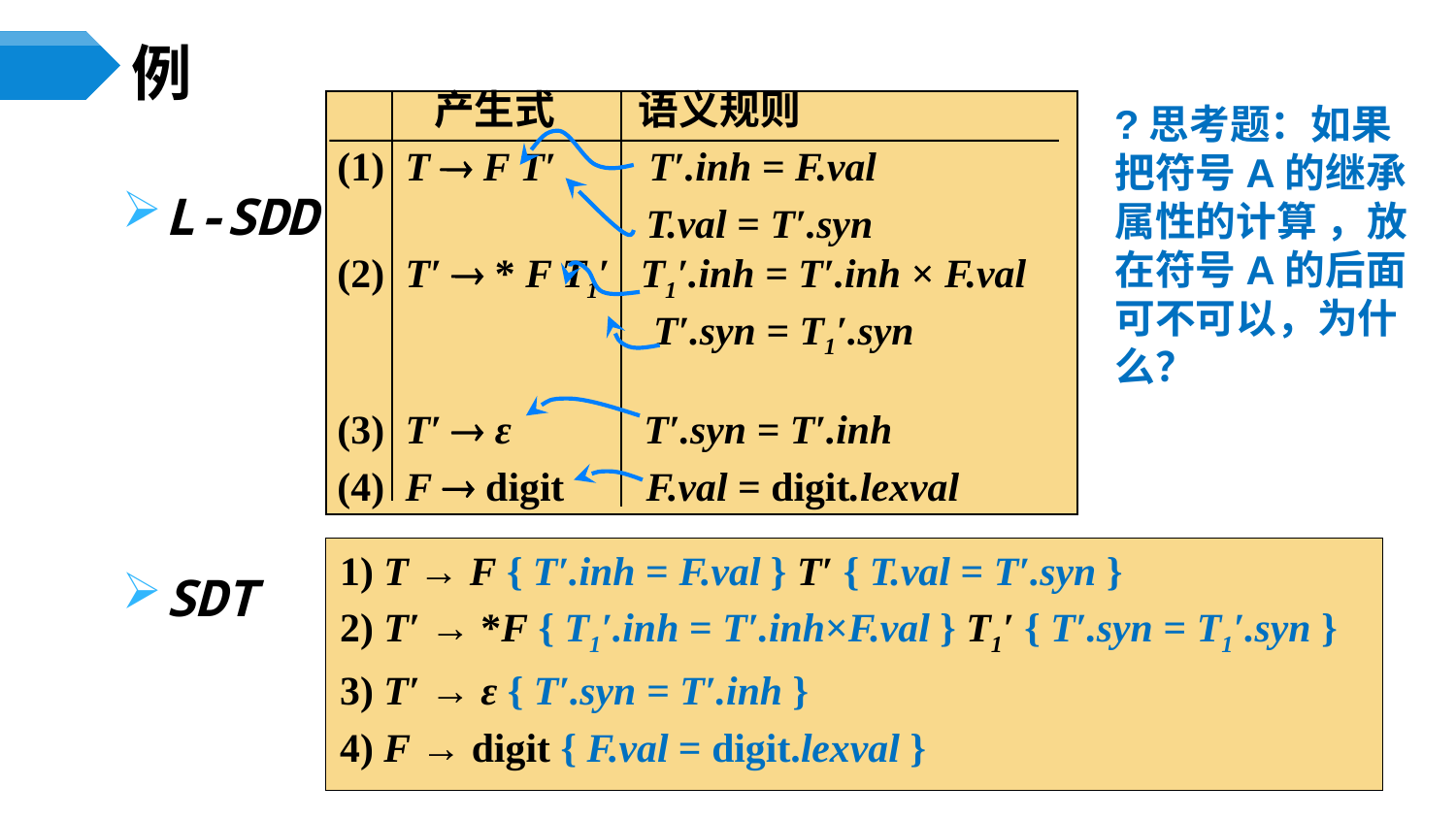

# 例
                 产生式         语义规则
(1)  T → F T′ 	  T′.inh = F.val
              	                T.val = T′.syn
(2)  T′ → * F T1′   T1′.inh = T′.inh × F.val
                               T′.syn = T1′.syn
(3)  T′ → ε             T′.syn = T′.inh
(4)  F → digit        F.val = digit.lexval

L-SDD

SDT
?思考题：如果把符号A的继承属性的计算 ，放在符号A的后面可不可以，为什么？

1) T → F { T′.inh = F.val } T′ { T.val = T′.syn }
2) T′ → *F { T1′.inh = T′.inh×F.val } T1′ { T′.syn = T1′.syn }
3) T′ → ε { T′.syn = T′.inh }
4) F → digit { F.val = digit.lexval }